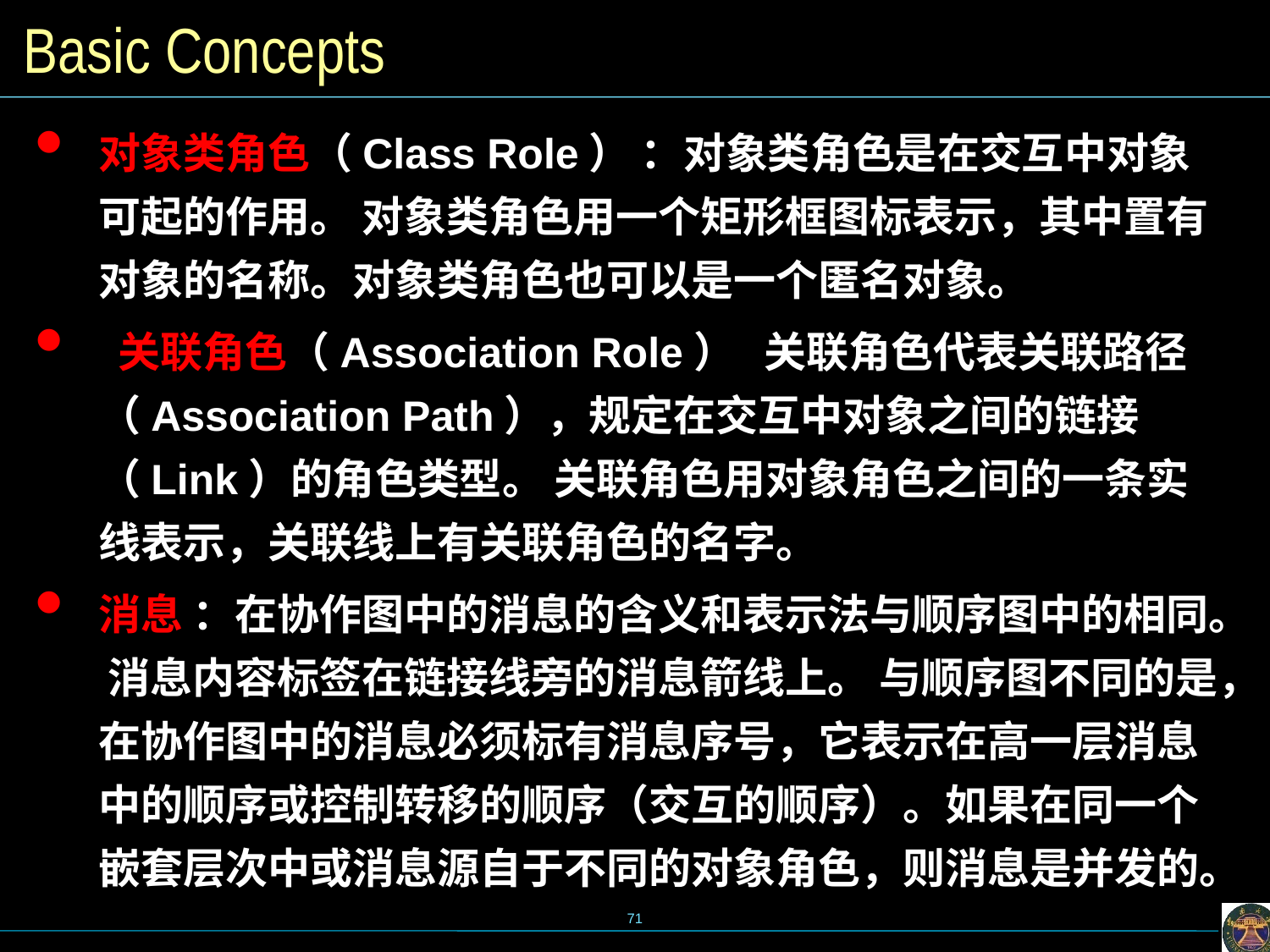

# Basic Concepts
对象类角色（Class Role） ：对象类角色是在交互中对象可起的作用。 对象类角色用一个矩形框图标表示，其中置有对象的名称。对象类角色也可以是一个匿名对象。
 关联角色（Association Role）   关联角色代表关联路径（Association Path），规定在交互中对象之间的链接（Link）的角色类型。 关联角色用对象角色之间的一条实线表示，关联线上有关联角色的名字。
消息 ：在协作图中的消息的含义和表示法与顺序图中的相同。 消息内容标签在链接线旁的消息箭线上。 与顺序图不同的是，在协作图中的消息必须标有消息序号，它表示在高一层消息中的顺序或控制转移的顺序（交互的顺序）。如果在同一个嵌套层次中或消息源自于不同的对象角色，则消息是并发的。